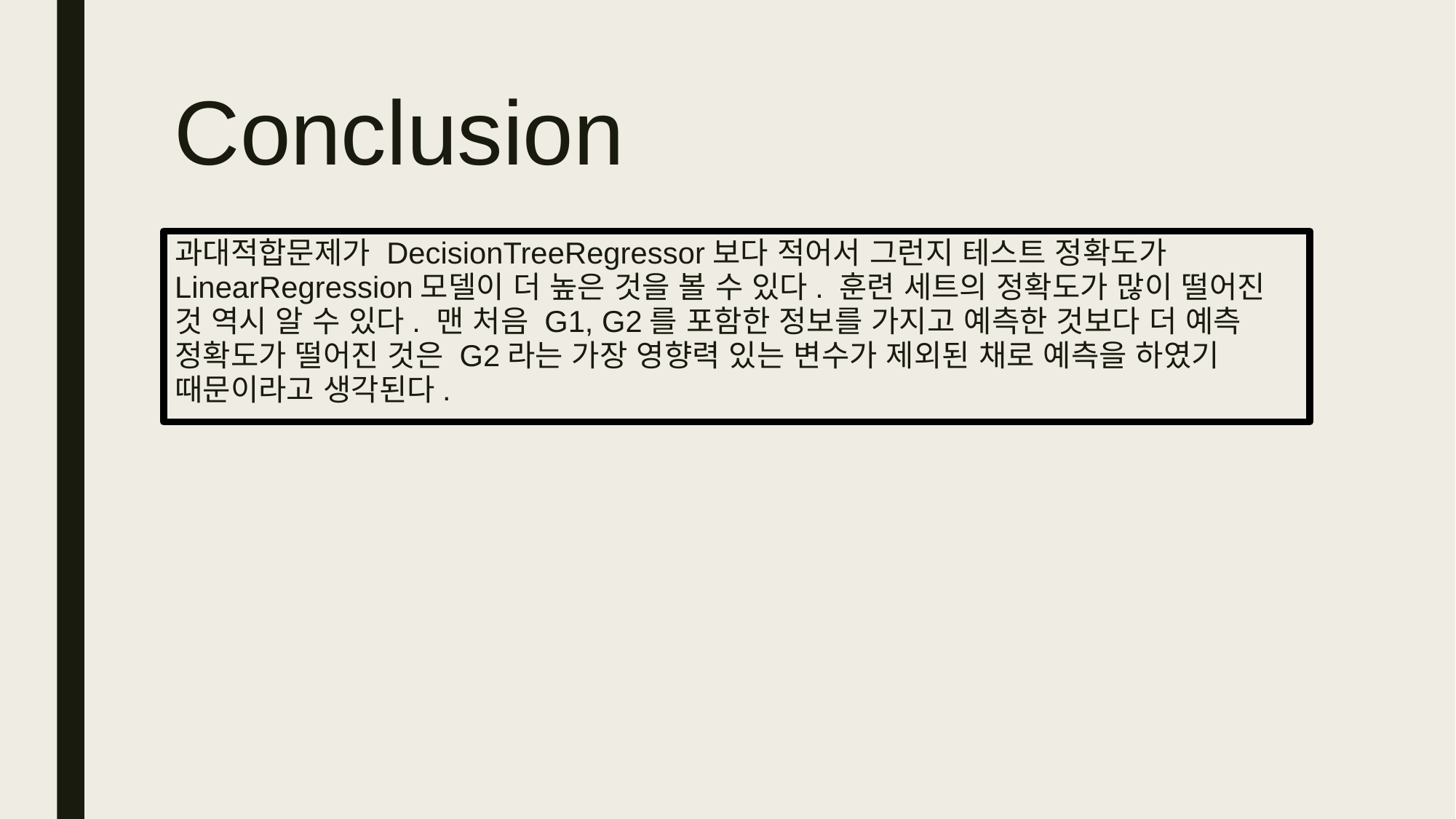

Conclusion
과대적합문제가 DecisionTreeRegressor보다 적어서 그런지 테스트 정확도가 LinearRegression모델이 더 높은 것을 볼 수 있다. 훈련 세트의 정확도가 많이 떨어진 것 역시 알 수 있다. 맨 처음 G1, G2를 포함한 정보를 가지고 예측한 것보다 더 예측 정확도가 떨어진 것은 G2라는 가장 영향력 있는 변수가 제외된 채로 예측을 하였기 때문이라고 생각된다.